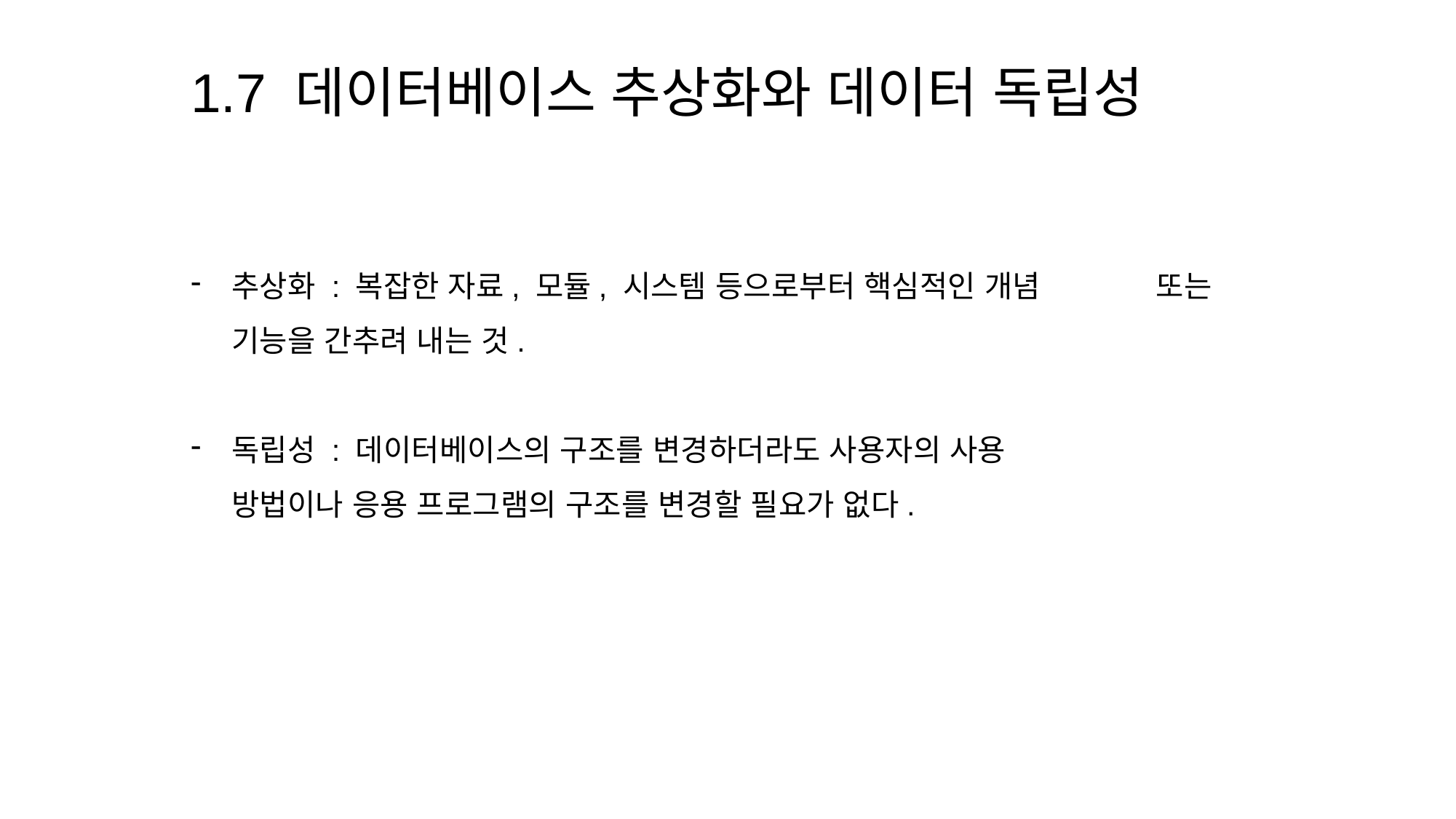

1.7 데이터베이스 추상화와 데이터 독립성
추상화 : 복잡한 자료, 모듈, 시스템 등으로부터 핵심적인 개념   	      또는 기능을 간추려 내는 것.

독립성 : 데이터베이스의 구조를 변경하더라도 사용자의 사용 	      방법이나 응용 프로그램의 구조를 변경할 필요가 없다.